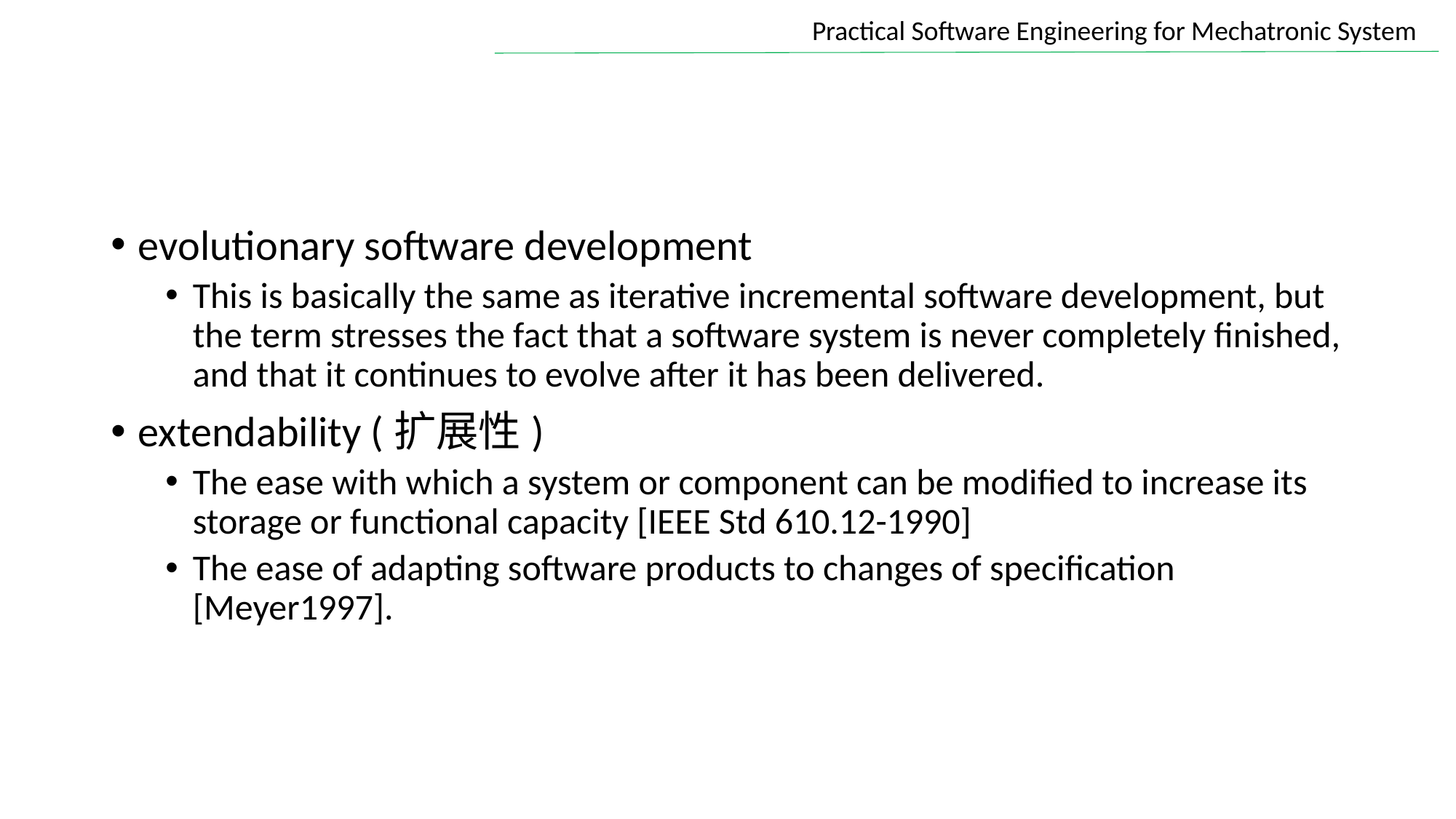

#
evolutionary software development
This is basically the same as iterative incremental software development, but the term stresses the fact that a software system is never completely finished, and that it continues to evolve after it has been delivered.
extendability (扩展性)
The ease with which a system or component can be modified to increase its storage or functional capacity [IEEE Std 610.12-1990]
The ease of adapting software products to changes of specification [Meyer1997].

16